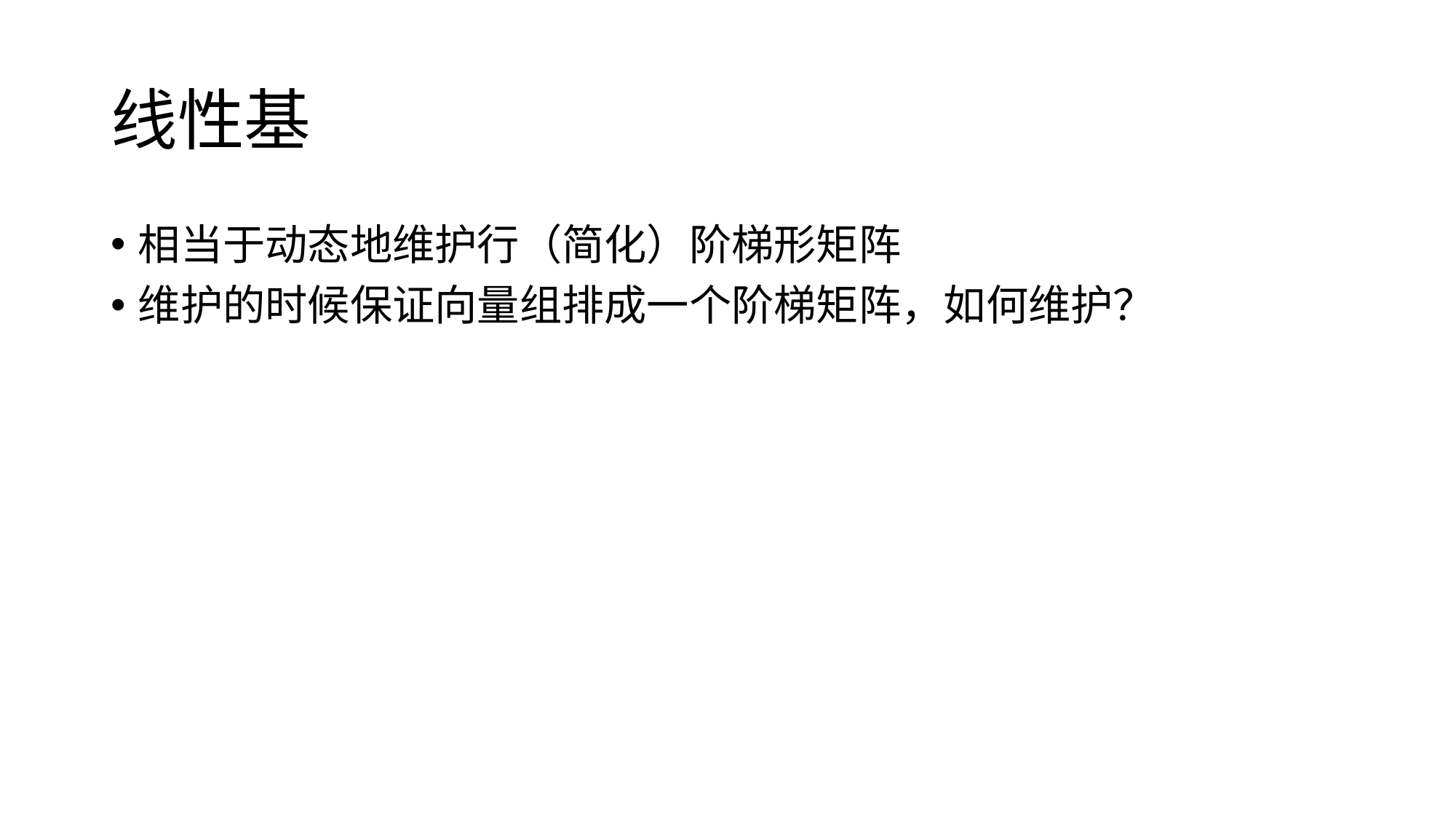

# 线性基
相当于动态地维护行（简化）阶梯形矩阵
维护的时候保证向量组排成一个阶梯矩阵，如何维护？